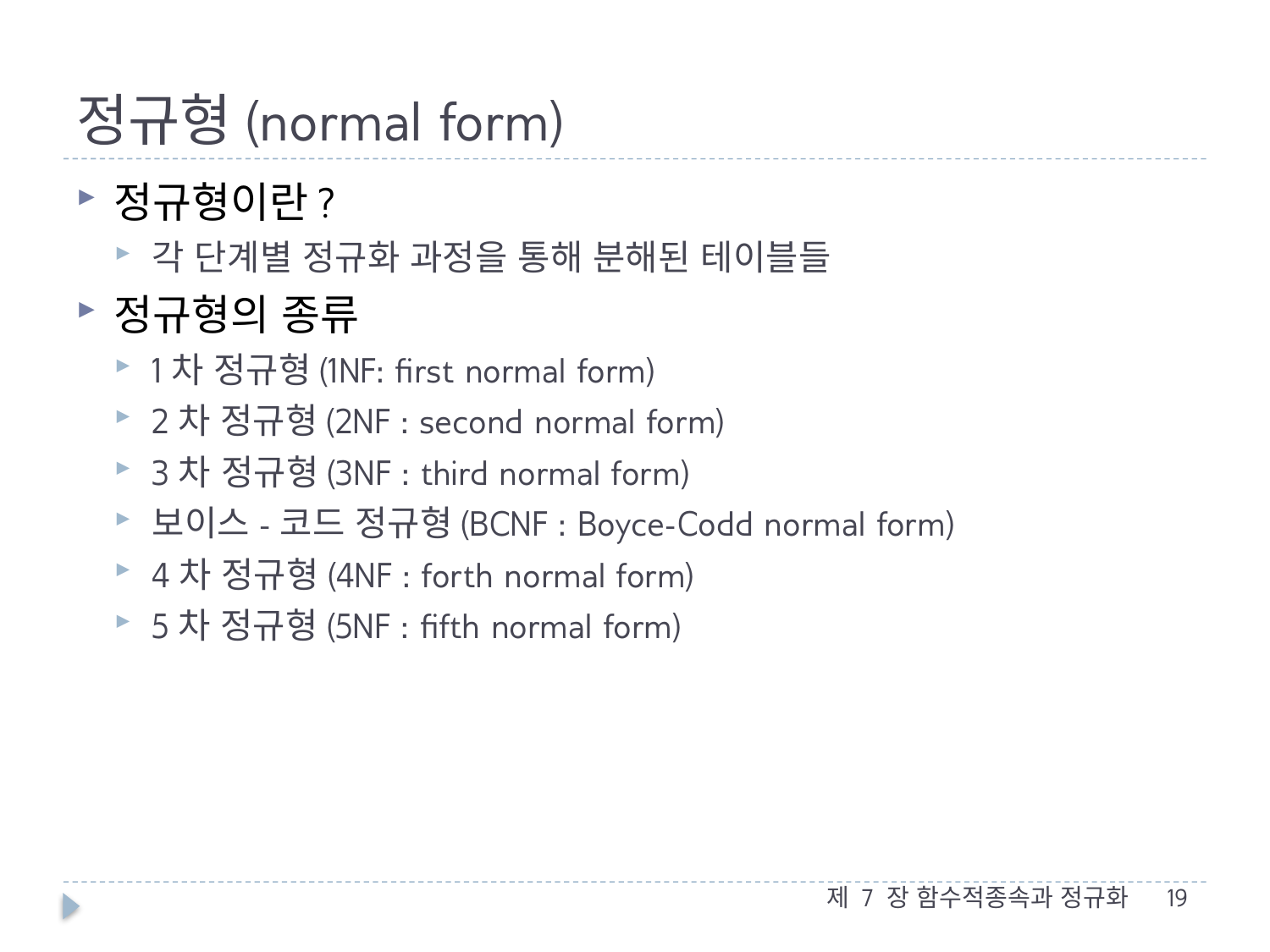

# 정규형(normal form)
정규형이란?
각 단계별 정규화 과정을 통해 분해된 테이블들
정규형의 종류
1차 정규형(1NF: first normal form)
2차 정규형(2NF : second normal form)
3차 정규형(3NF : third normal form)
보이스-코드 정규형(BCNF : Boyce-Codd normal form)
4차 정규형(4NF : forth normal form)
5차 정규형(5NF : fifth normal form)
제 7 장 함수적종속과 정규화
19